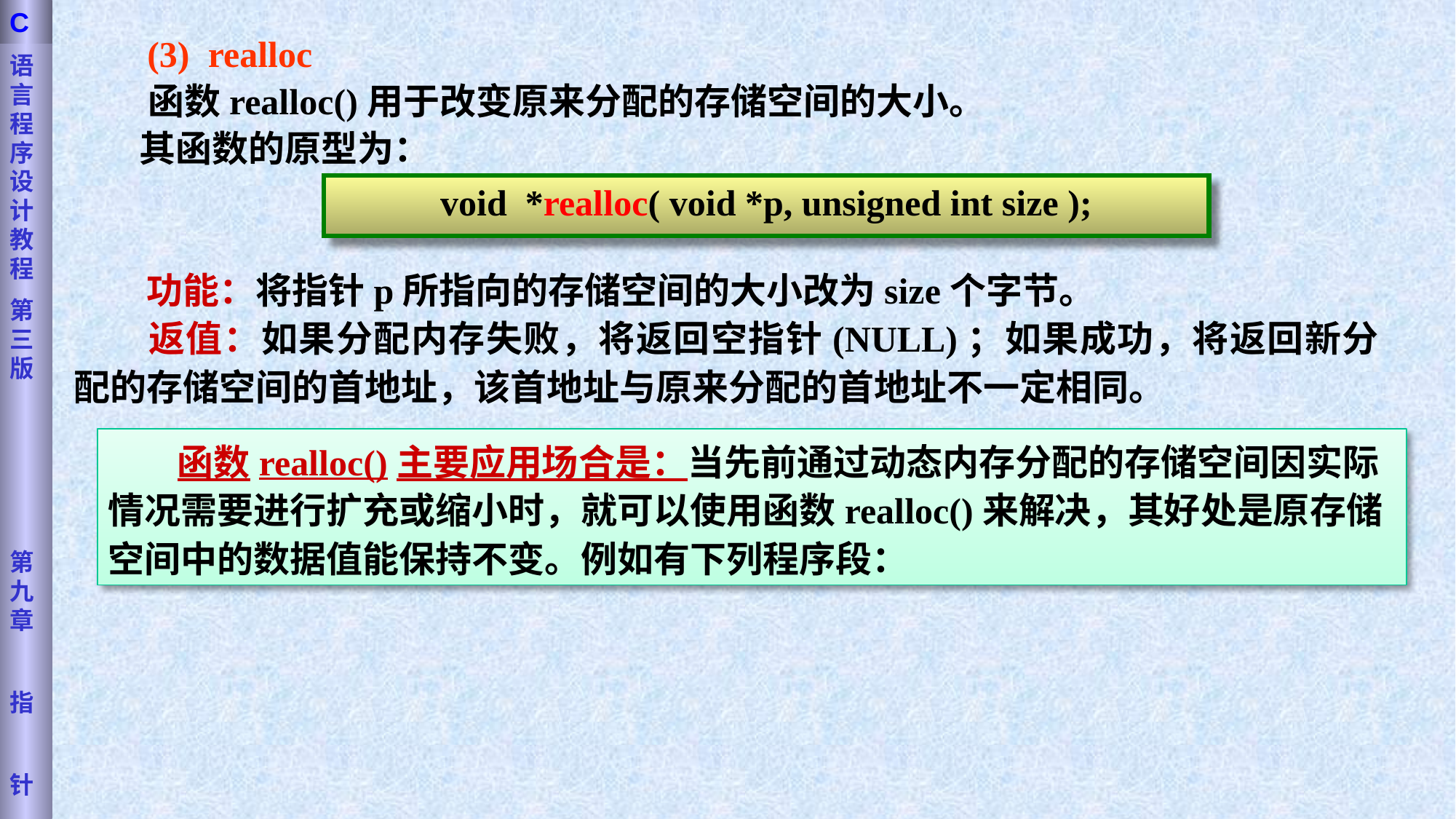

语言程序设计教程
第三版

第九章

指

针
C
         (3)  realloc
         函数realloc()用于改变原来分配的存储空间的大小。
        其函数的原型为：
void  *realloc( void *p, unsigned int size );
　　功能：将指针p所指向的存储空间的大小改为size个字节。
　　返值：如果分配内存失败，将返回空指针(NULL)；如果成功，将返回新分配的存储空间的首地址，该首地址与原来分配的首地址不一定相同。

　    函数realloc()主要应用场合是：当先前通过动态内存分配的存储空间因实际情况需要进行扩充或缩小时，就可以使用函数realloc()来解决，其好处是原存储空间中的数据值能保持不变。例如有下列程序段：